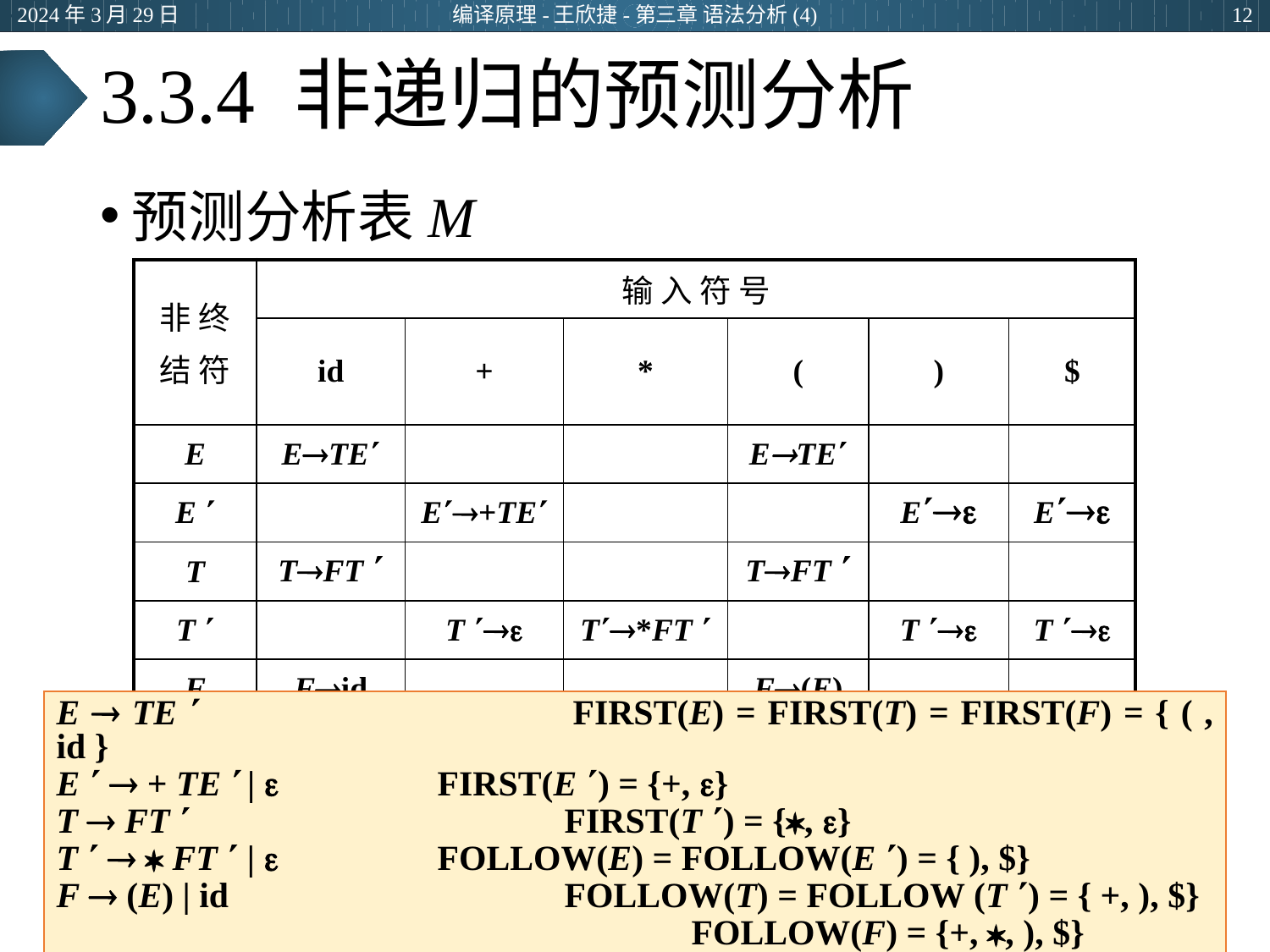

2024年3月29日
编译原理-王欣捷-第三章 语法分析(4)
12
# 3.3.4 非递归的预测分析
预测分析表M
| 非 终 结 符 | 输 入 符 号 |  |  |  |  |  |
| --- | --- | --- | --- | --- | --- | --- |
|  | id | + | \* | ( | ) | $ |
| E | E→TE′ |  |  | E→TE′ |  |  |
| E ′ |  | E′→+TE′ |  |  | E′→ε | E′→ε |
| T | T→FT ′ |  |  | T→FT ′ |  |  |
| T ′ |  | T ′→ε | T′→\*FT ′ |  | T ′→ε | T ′→ε |
| F | F→id |  |  | F→(E) |  |  |
E → TE ′			FIRST(E) = FIRST(T) = FIRST(F) = { ( , id }
E ′ → + TE ′ | ε		FIRST(E ′) = {+, ε}
T → FT ′			FIRST(T ′) = {∗, ε}
T ′ → ∗ FT ′ | ε		FOLLOW(E) = FOLLOW(E ′) = { ), $}
F → (E) | id			FOLLOW(T) = FOLLOW (T ′) = { +, ), $}
					FOLLOW(F) = {+, ∗, ), $}